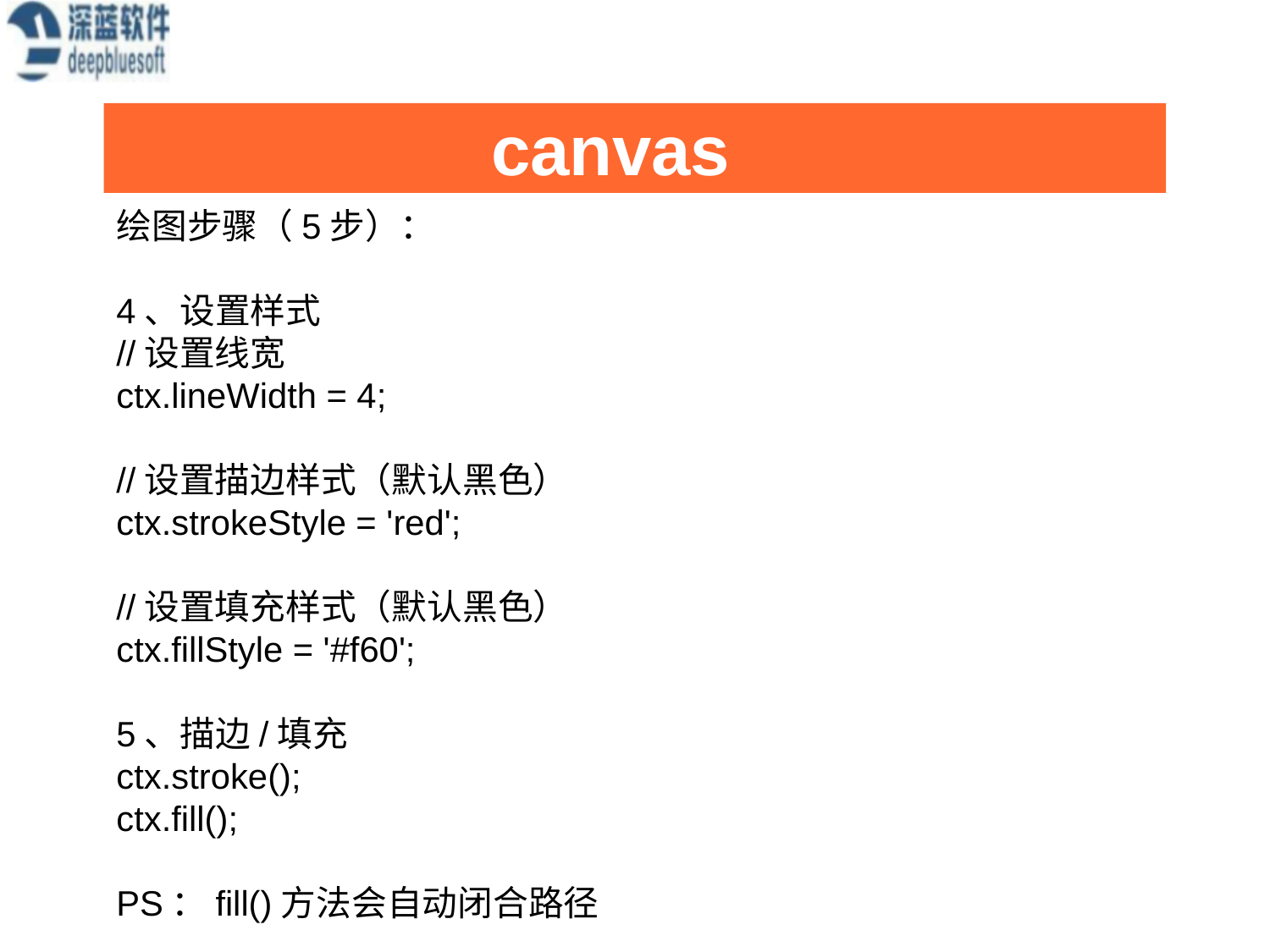

canvas

绘图步骤（5步）：

4、设置样式
//设置线宽
ctx.lineWidth = 4;

//设置描边样式（默认黑色）
ctx.strokeStyle = 'red';

//设置填充样式（默认黑色）
ctx.fillStyle = '#f60';

5、描边/填充
ctx.stroke();
ctx.fill();

PS：fill()方法会自动闭合路径